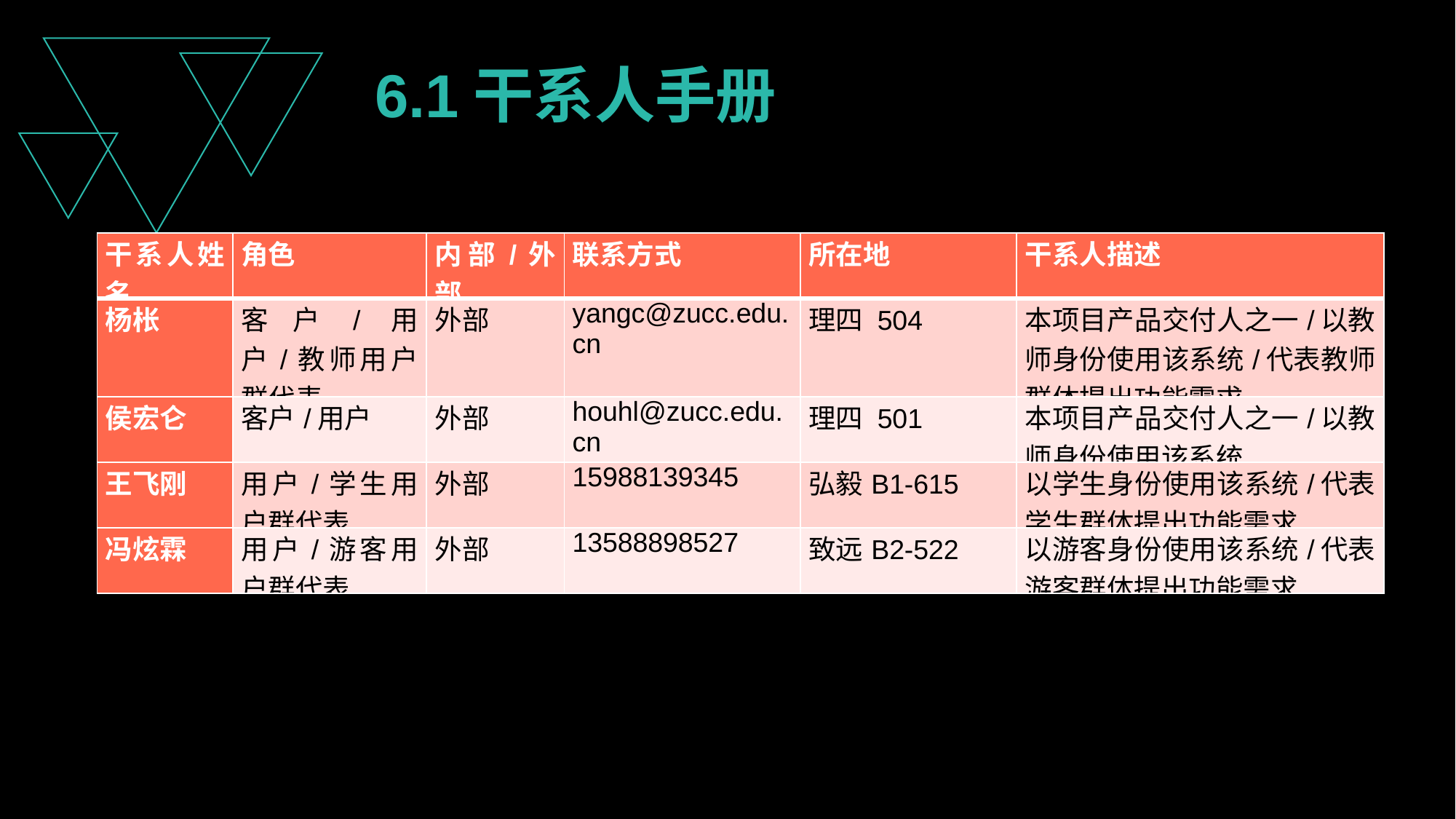

6.1干系人手册

| 干系人姓名 | 角色 | 内部/外部 | 联系方式 | 所在地 | 干系人描述 |
| --- | --- | --- | --- | --- | --- |
| 杨枨 | 客户/用户/教师用户群代表 | 外部 | yangc@zucc.edu.cn | 理四 504 | 本项目产品交付人之一/以教师身份使用该系统/代表教师群体提出功能需求 |
| 侯宏仑 | 客户/用户 | 外部 | houhl@zucc.edu.cn | 理四 501 | 本项目产品交付人之一/以教师身份使用该系统 |
| 王飞刚 | 用户/学生用户群代表 | 外部 | 15988139345 | 弘毅B1-615 | 以学生身份使用该系统/代表学生群体提出功能需求 |
| 冯炫霖 | 用户/游客用户群代表 | 外部 | 13588898527 | 致远B2-522 | 以游客身份使用该系统/代表游客群体提出功能需求 |